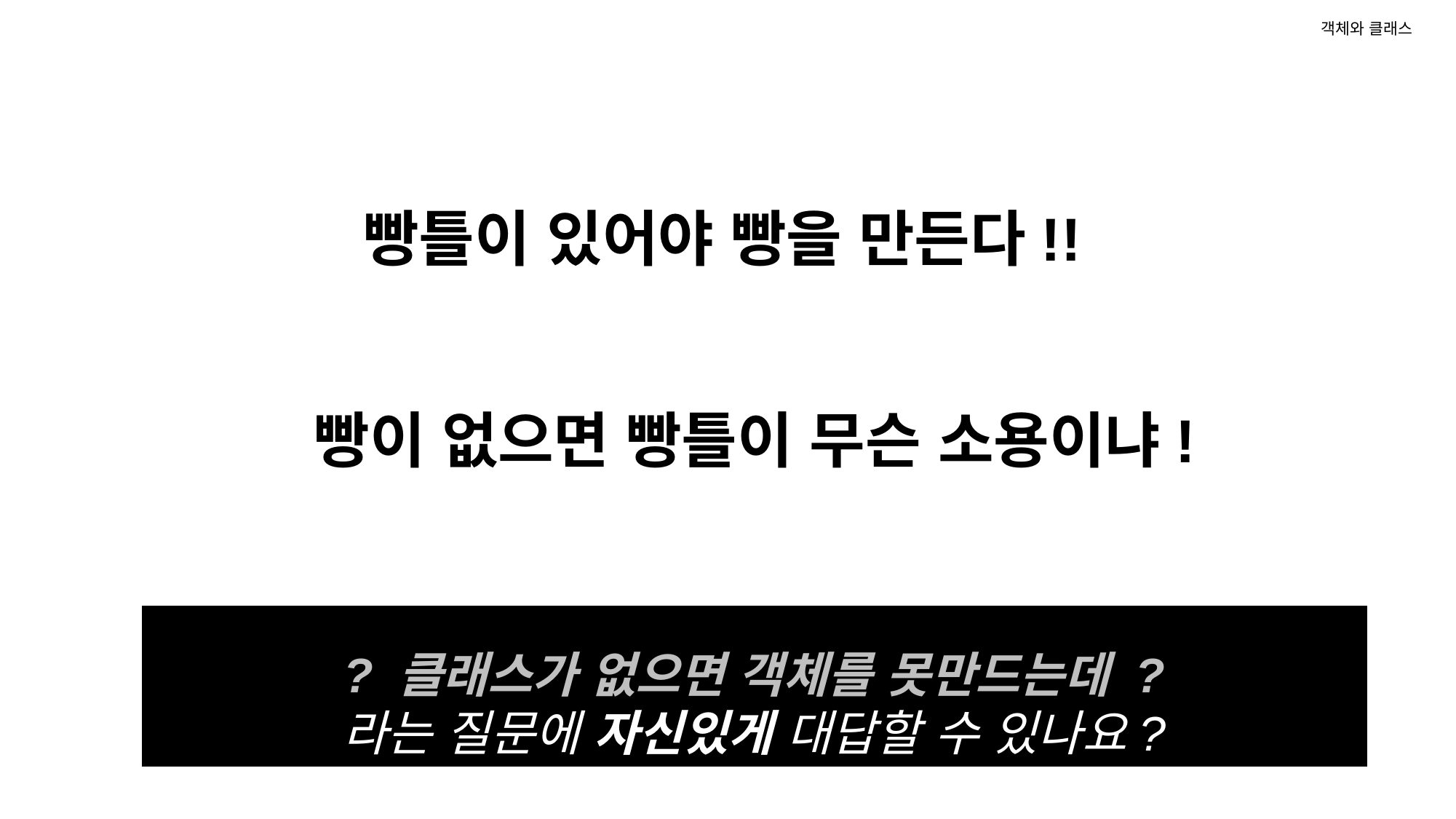

# 객체와 클래스
빵틀이 있어야 빵을 만든다!!
빵이 없으면 빵틀이 무슨 소용이냐!

? 클래스가 없으면 객체를 못만드는데 ?
라는 질문에 자신있게 대답할 수 있나요?